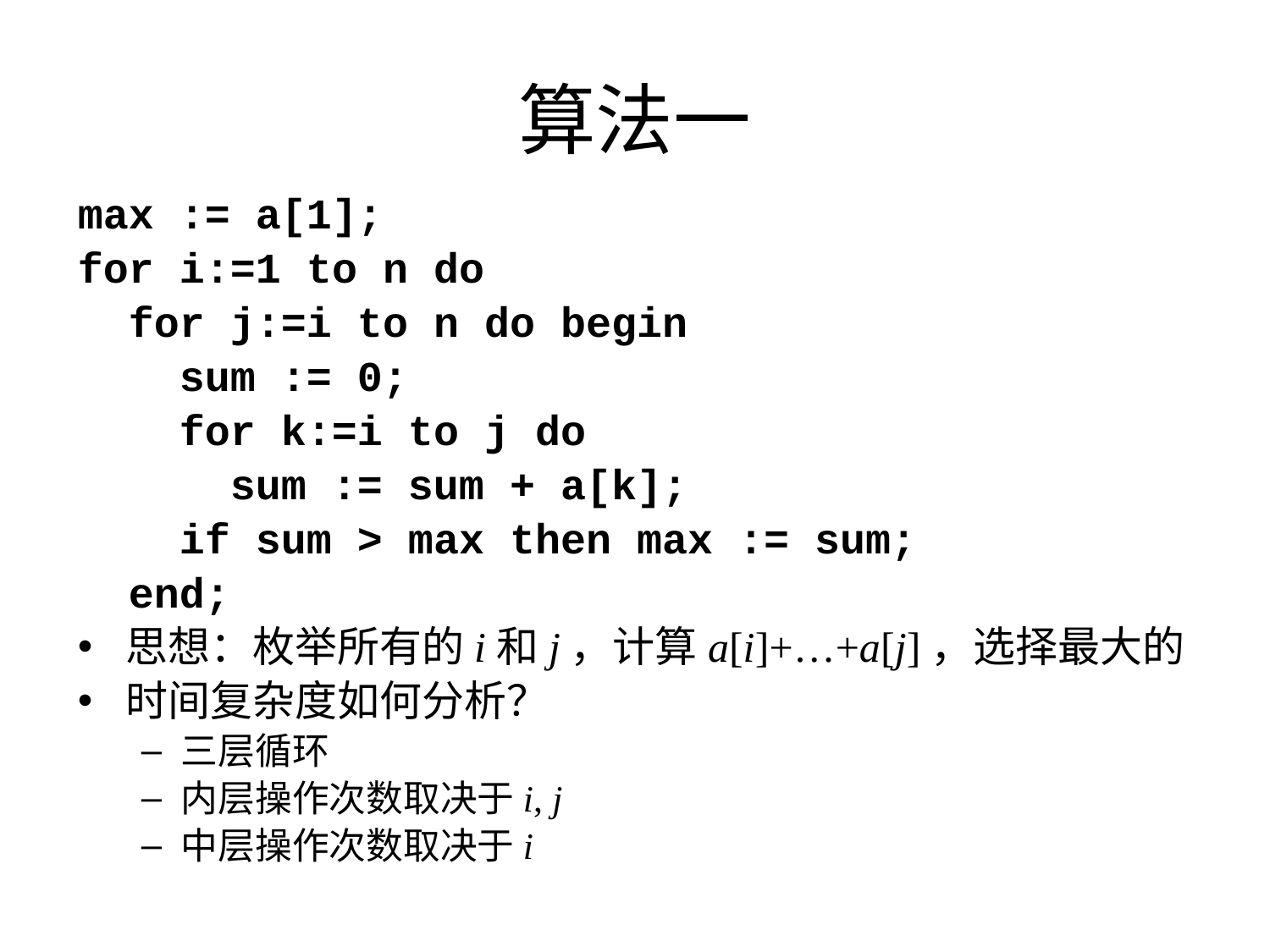

# 算法一
max := a[1];
for i:=1 to n do
  for j:=i to n do begin
    sum := 0;
    for k:=i to j do
      sum := sum + a[k];
    if sum > max then max := sum;
  end;
思想：枚举所有的i和j，计算a[i]+…+a[j]，选择最大的
时间复杂度如何分析？
三层循环
内层操作次数取决于i, j
中层操作次数取决于i